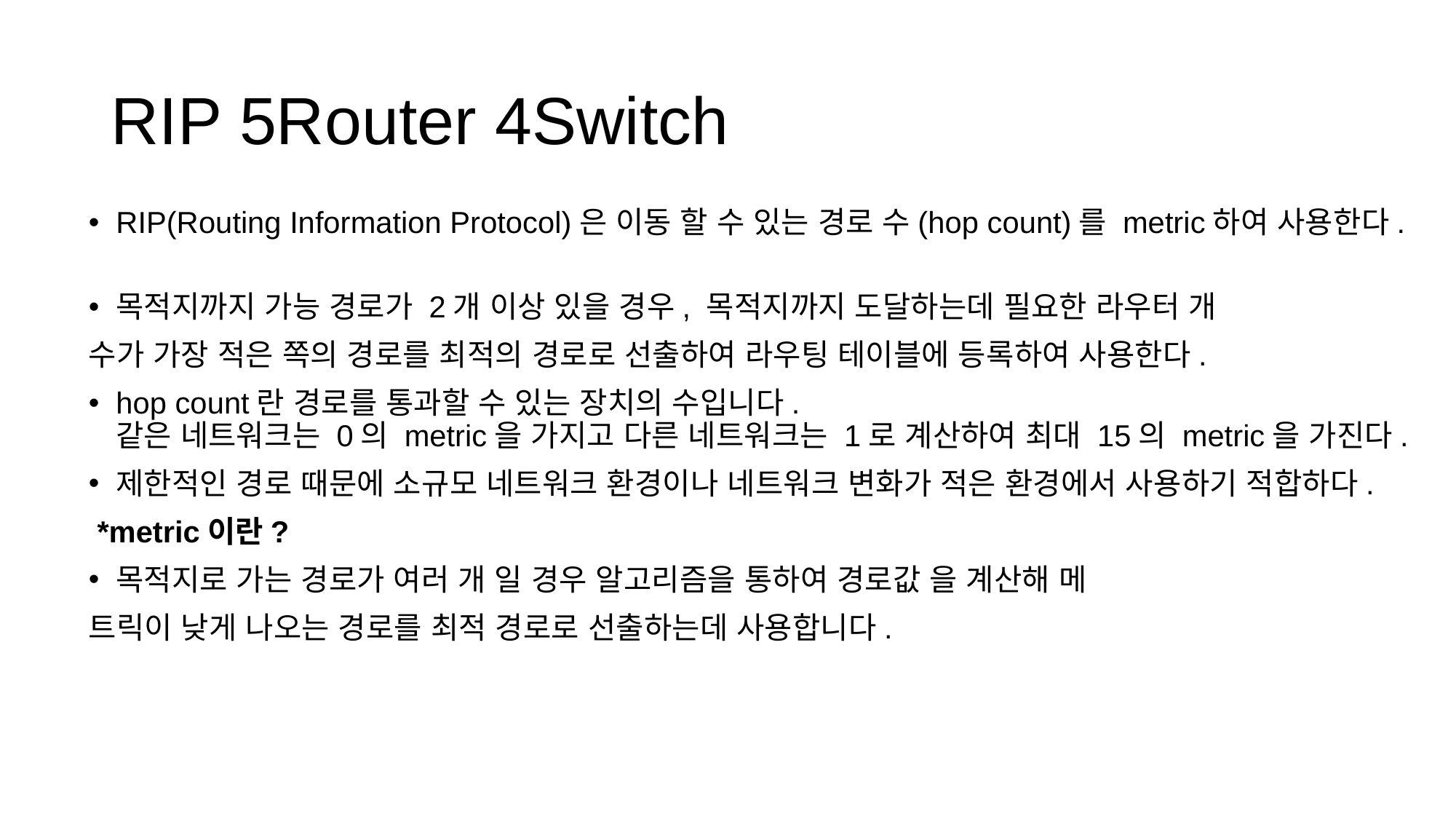

# RIP 5Router 4Switch
RIP(Routing Information Protocol)은 이동 할 수 있는 경로 수(hop count)를 metric하여 사용한다.
목적지까지 가능 경로가 2개 이상 있을 경우, 목적지까지 도달하는데 필요한 라우터 개
수가 가장 적은 쪽의 경로를 최적의 경로로 선출하여 라우팅 테이블에 등록하여 사용한다.
hop count란 경로를 통과할 수 있는 장치의 수입니다.
같은 네트워크는 0의 metric을 가지고 다른 네트워크는 1로 계산하여 최대 15의 metric을 가진다.
제한적인 경로 때문에 소규모 네트워크 환경이나 네트워크 변화가 적은 환경에서 사용하기 적합하다.
 *metric이란?
목적지로 가는 경로가 여러 개 일 경우 알고리즘을 통하여 경로값 을 계산해 메
트릭이 낮게 나오는 경로를 최적 경로로 선출하는데 사용합니다.